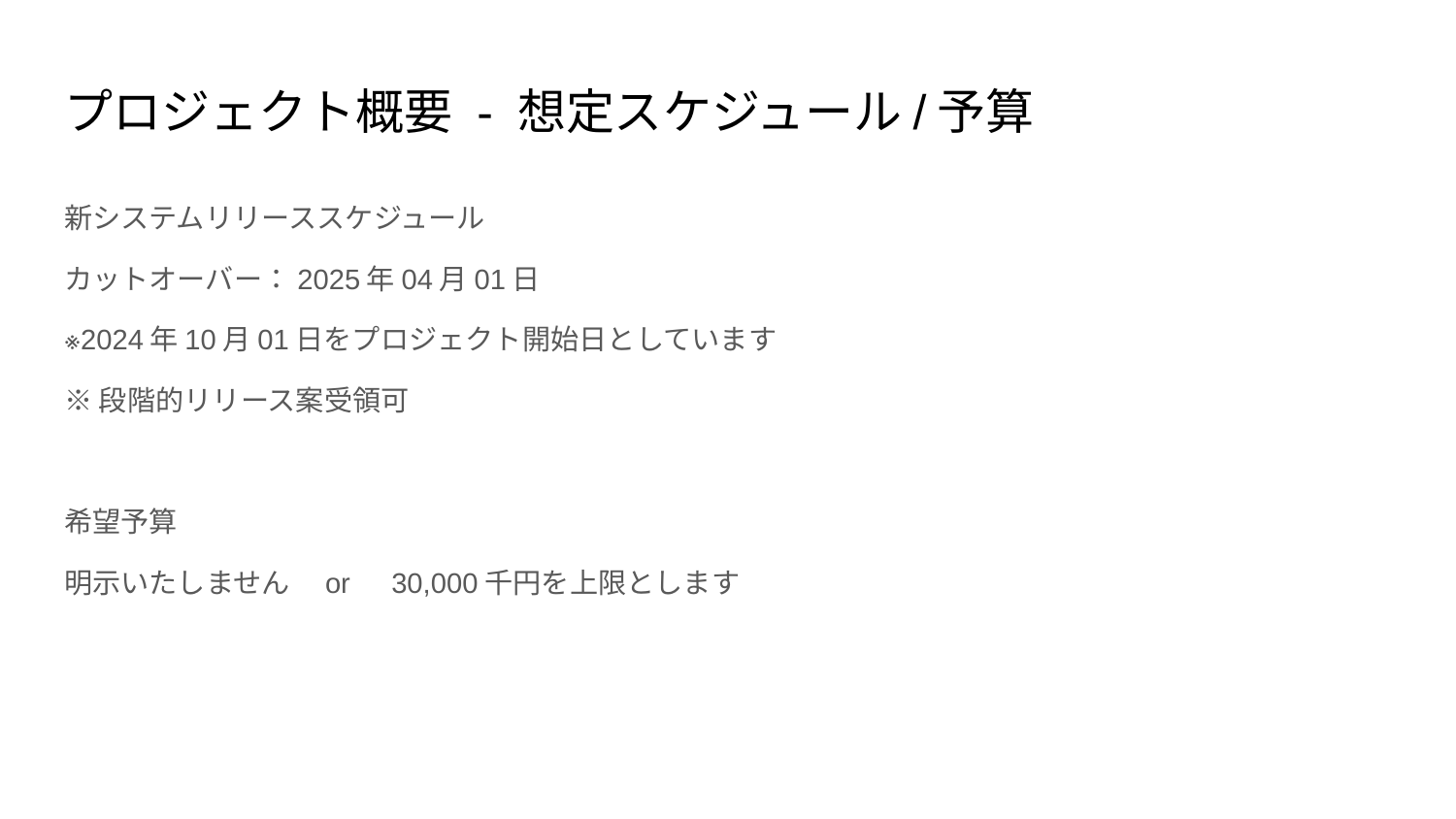

# プロジェクト概要 - 想定スケジュール/予算
新システムリリーススケジュール
カットオーバー：2025年04月01日
※2024年10月01日をプロジェクト開始日としています
※段階的リリース案受領可

希望予算
明示いたしません　or　30,000千円を上限とします